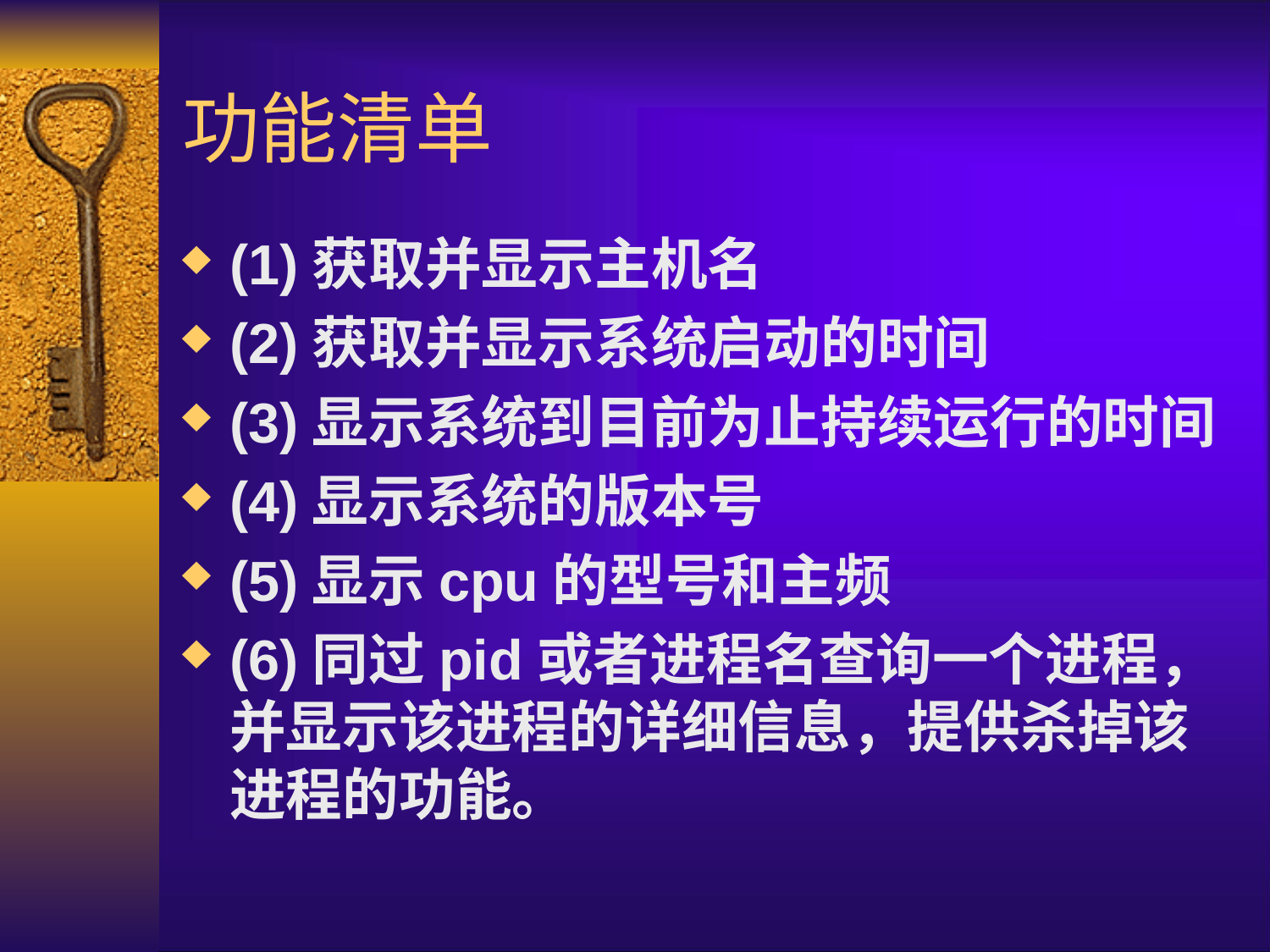

# 功能清单
(1)获取并显示主机名
(2)获取并显示系统启动的时间
(3)显示系统到目前为止持续运行的时间
(4)显示系统的版本号
(5)显示cpu的型号和主频
(6)同过pid或者进程名查询一个进程，并显示该进程的详细信息，提供杀掉该进程的功能。